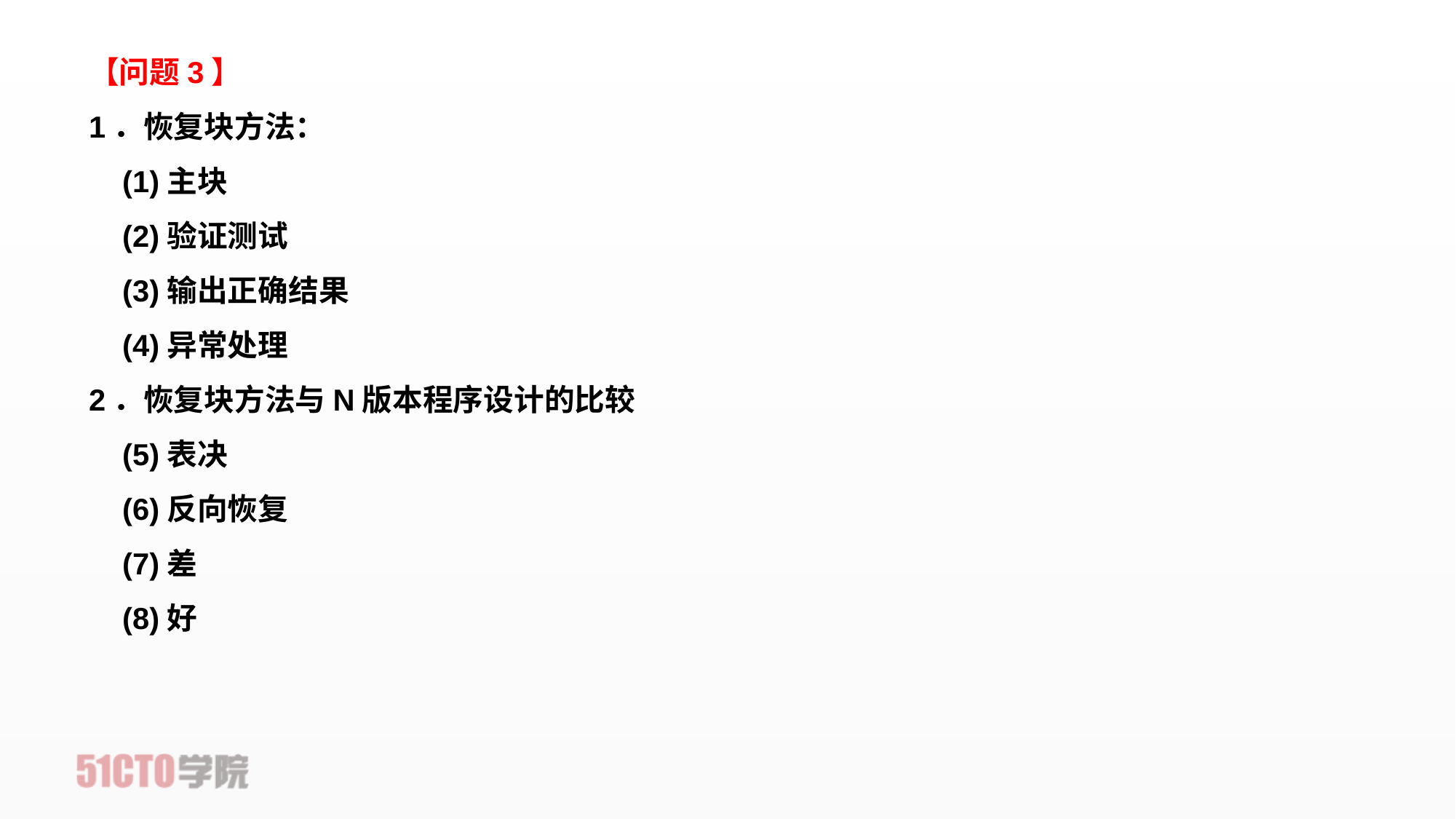

【问题3】
1．恢复块方法：
    (1)主块
    (2)验证测试
    (3)输出正确结果
    (4)异常处理
2．恢复块方法与N版本程序设计的比较
    (5)表决
    (6)反向恢复
    (7)差
    (8)好